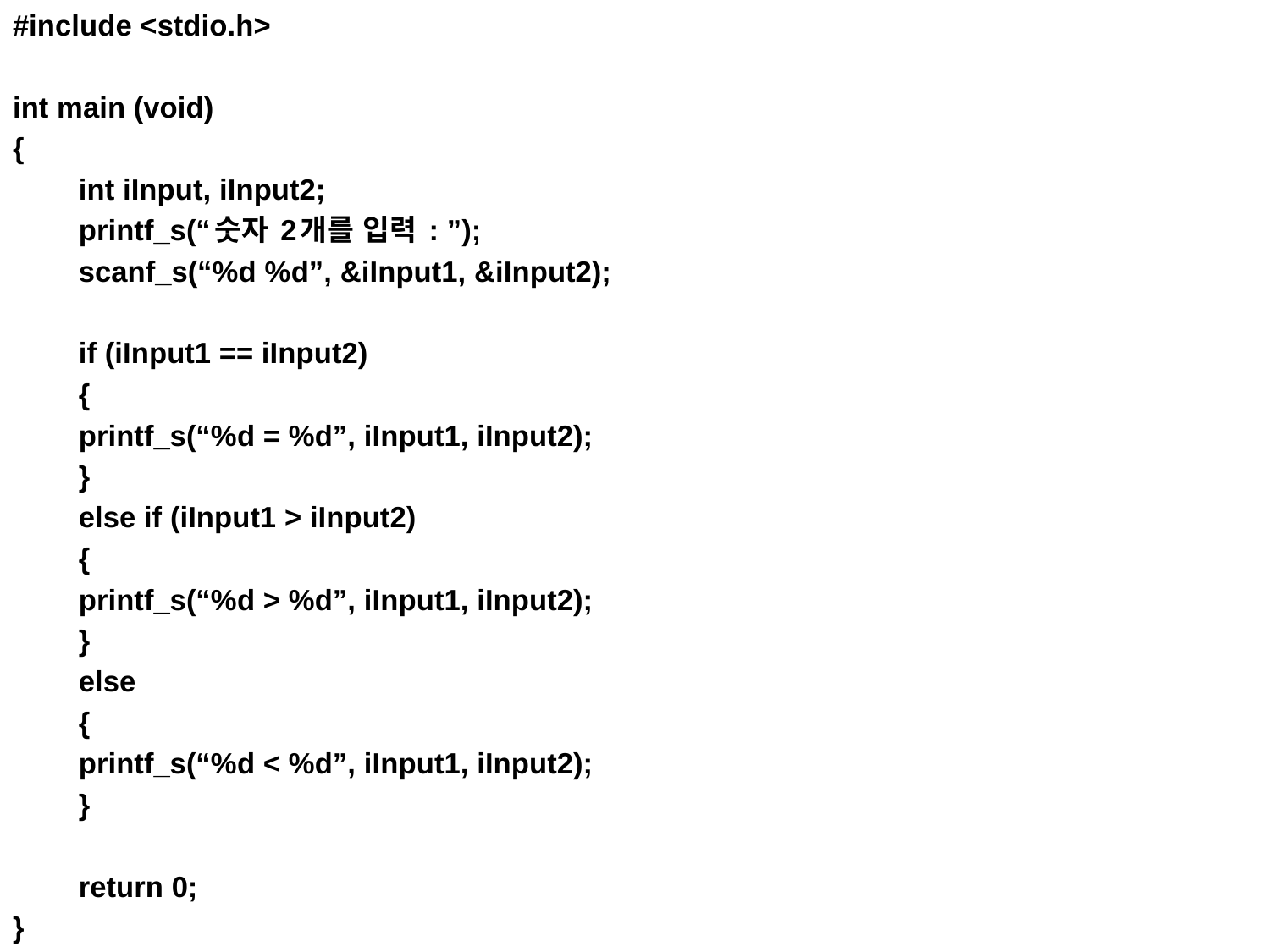

#include <stdio.h>

int main (void)
{
	int iInput, iInput2;
	printf_s(“숫자 2개를 입력 : ”);
	scanf_s(“%d %d”, &iInput1, &iInput2);

	if (iInput1 == iInput2)
	{
		printf_s(“%d = %d”, iInput1, iInput2);
	}
	else if (iInput1 > iInput2)
	{
		printf_s(“%d > %d”, iInput1, iInput2);
	}
	else
	{
		printf_s(“%d < %d”, iInput1, iInput2);
	}

	return 0;
}